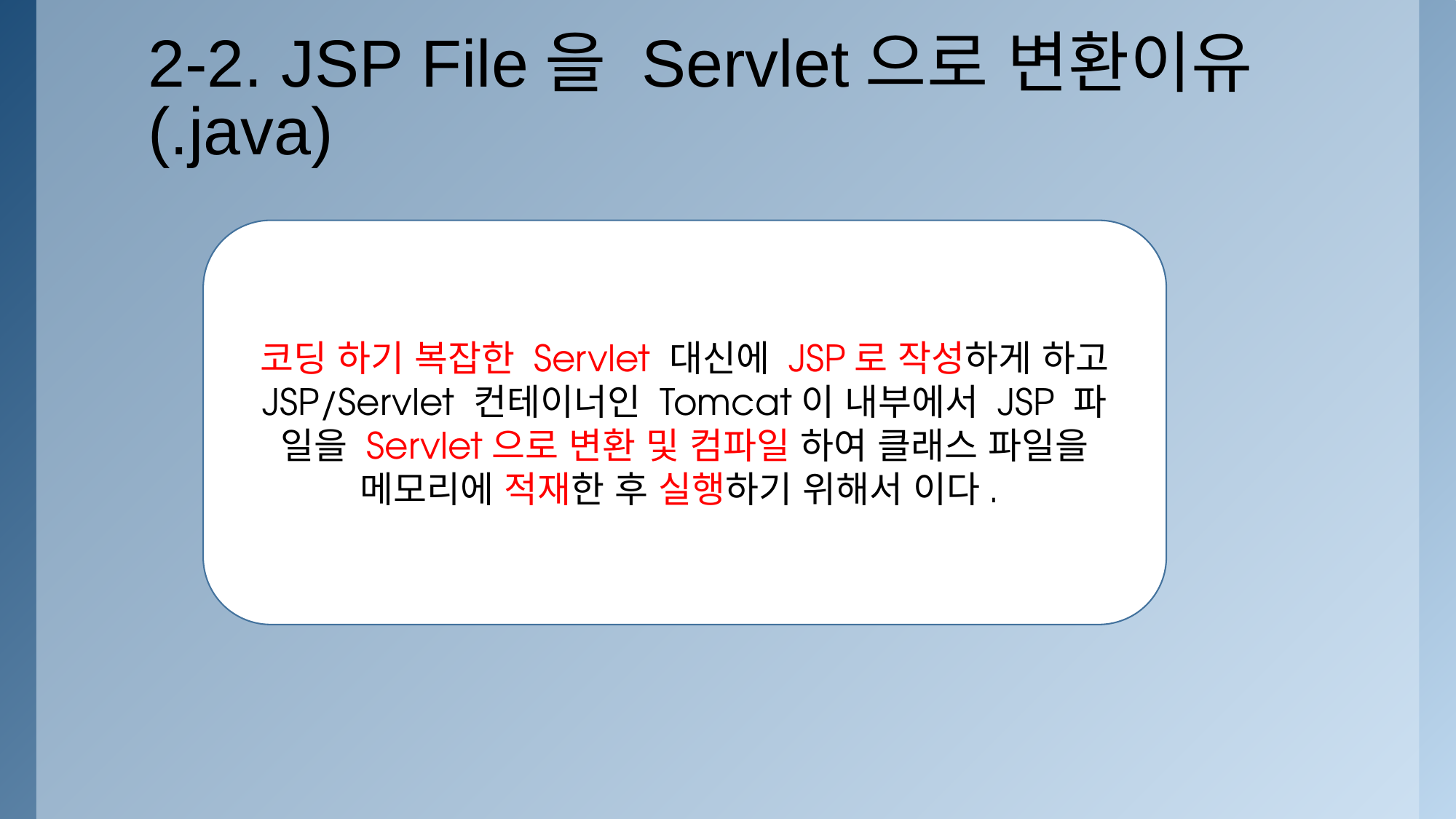

# 2-2. JSP File을 Servlet으로 변환이유(.java)
코딩 하기 복잡한 Servlet 대신에 JSP로 작성하게 하고 JSP/Servlet 컨테이너인 Tomcat이 내부에서 JSP 파 일을 Servlet으로 변환 및 컴파일 하여 클래스 파일을 메모리에 적재한 후 실행하기 위해서 이다.